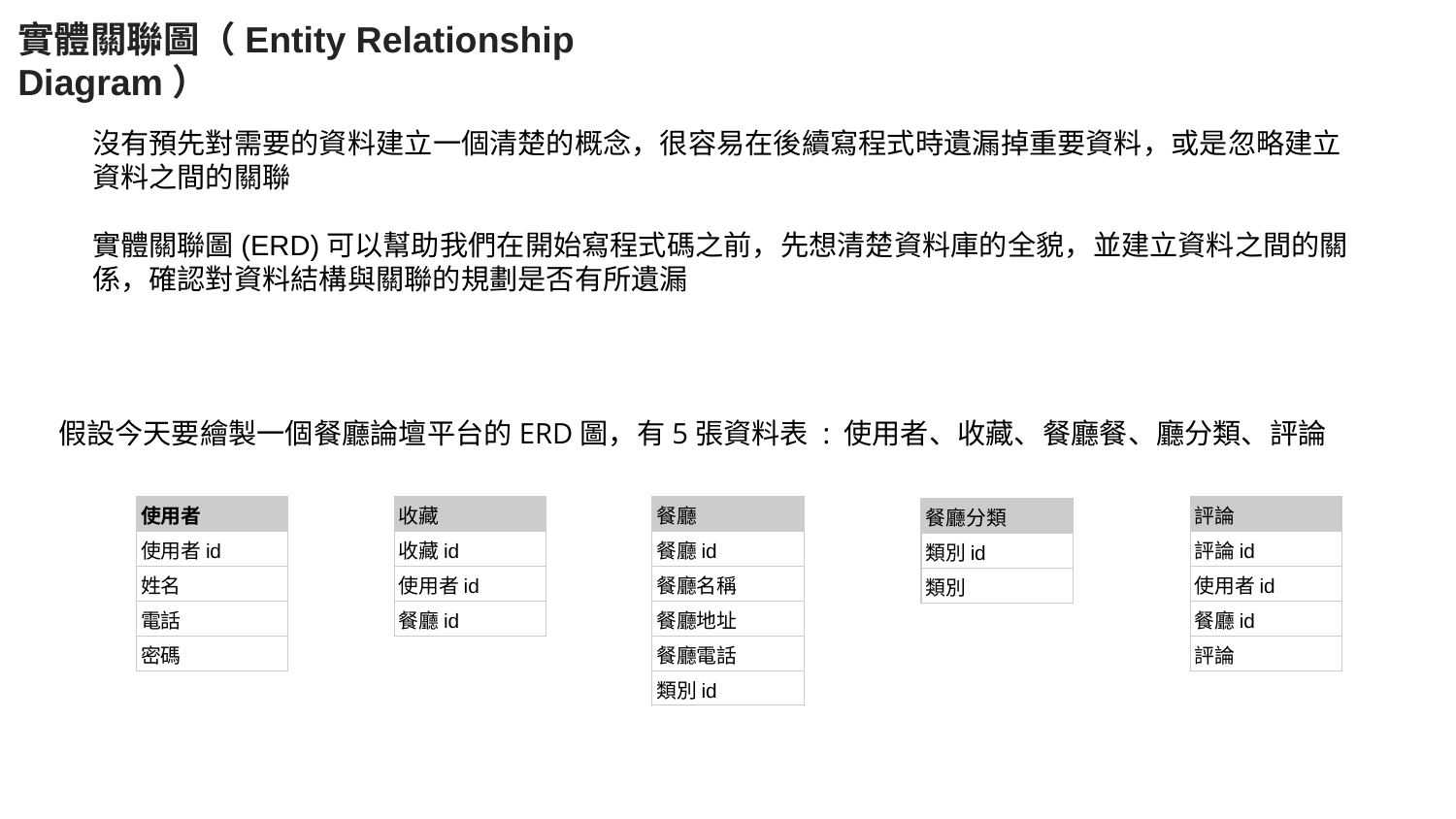

實體關聯圖（Entity Relationship Diagram）

沒有預先對需要的資料建立一個清楚的概念，很容易在後續寫程式時遺漏掉重要資料，或是忽略建立資料之間的關聯

實體關聯圖(ERD)可以幫助我們在開始寫程式碼之前，先想清楚資料庫的全貌，並建立資料之間的關係，確認對資料結構與關聯的規劃是否有所遺漏
假設今天要繪製一個餐廳論壇平台的ERD圖，有5張資料表 : 使用者、收藏、餐廳餐、廳分類、評論
| 收藏 |
| --- |
| 收藏id |
| 使用者id |
| 餐廳id |
| 使用者 |
| --- |
| 使用者id |
| 姓名 |
| 電話 |
| 密碼 |
| 餐廳 |
| --- |
| 餐廳id |
| 餐廳名稱 |
| 餐廳地址 |
| 餐廳電話 |
| 類別id |
| 評論 |
| --- |
| 評論id |
| 使用者id |
| 餐廳id |
| 評論 |
| 餐廳分類 |
| --- |
| 類別id |
| 類別 |